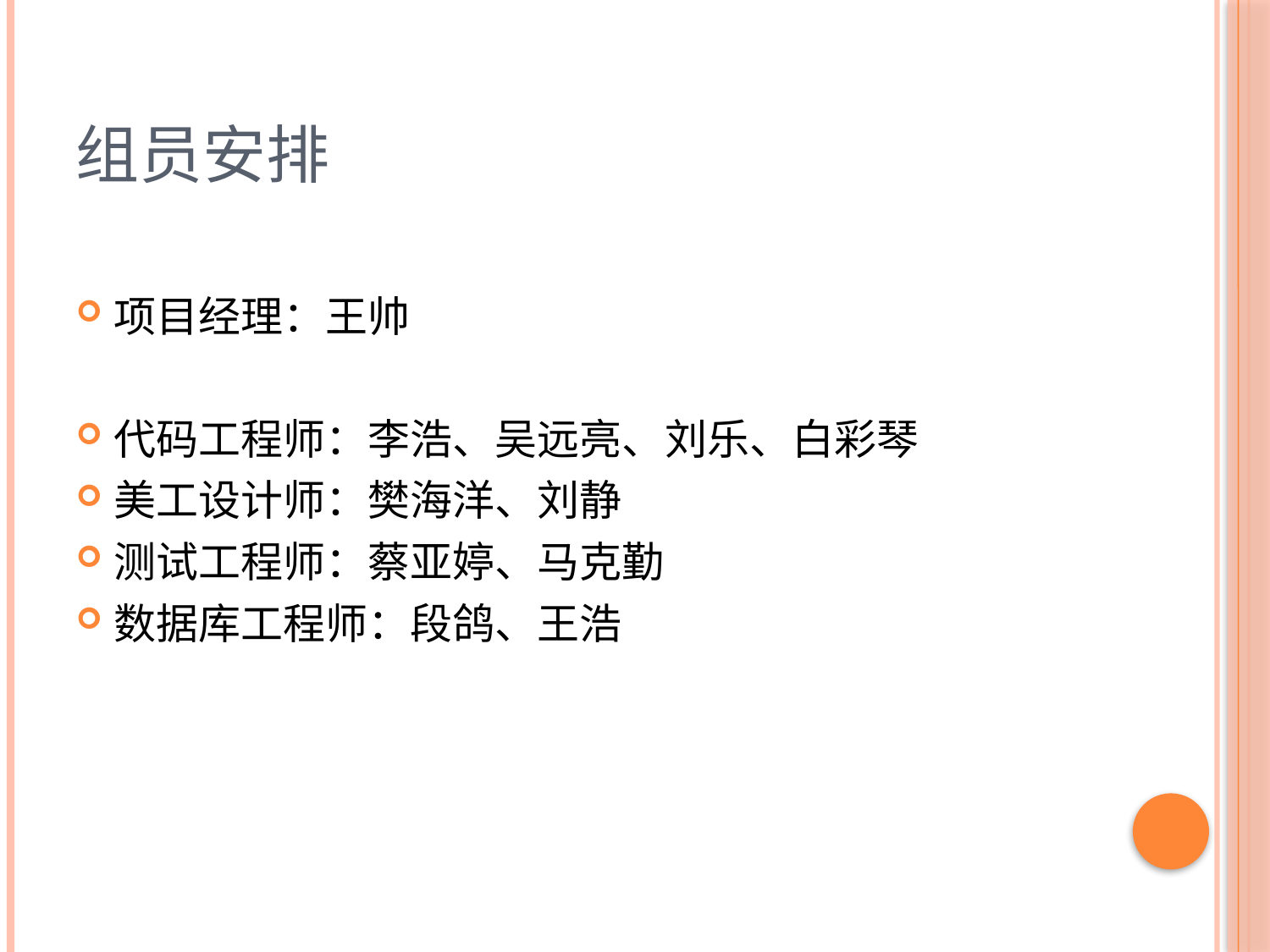

# 组员安排

项目经理：王帅

代码工程师：李浩、吴远亮、刘乐、白彩琴
美工设计师：樊海洋、刘静
测试工程师：蔡亚婷、马克勤
数据库工程师：段鸽、王浩